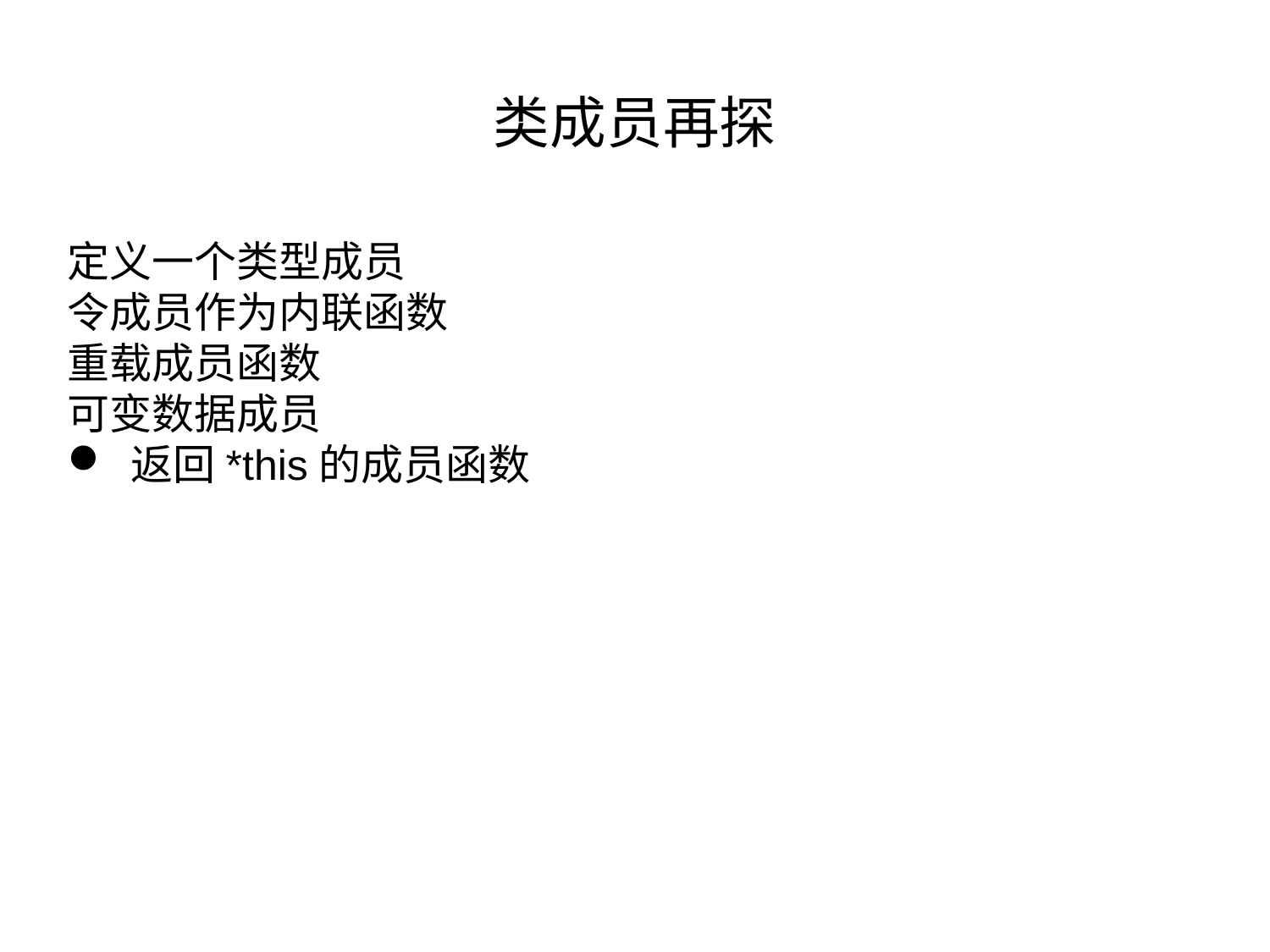

类成员再探
定义一个类型成员
令成员作为内联函数
重载成员函数
可变数据成员
返回*this的成员函数